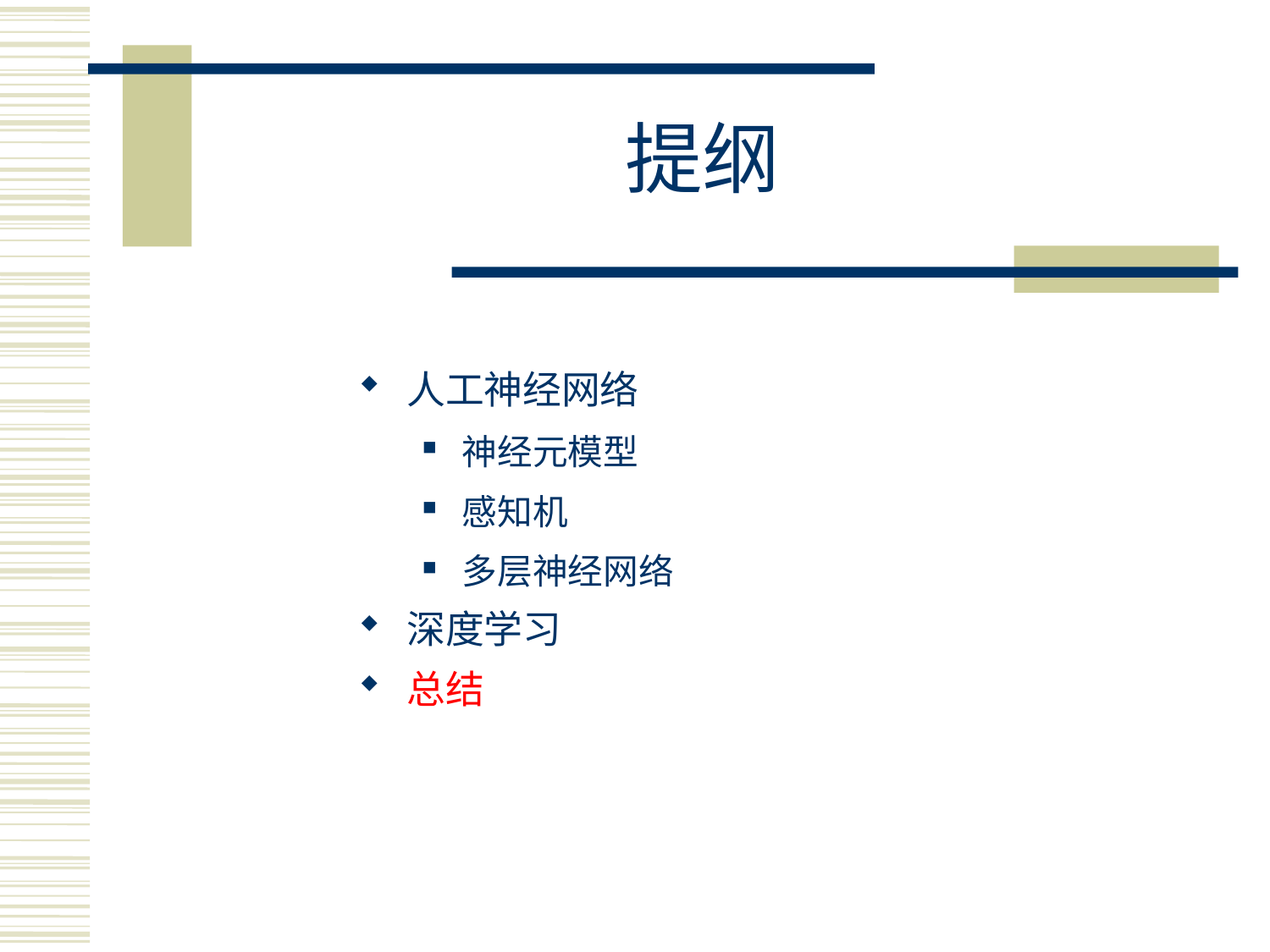

# 提纲
人工神经网络
神经元模型
感知机
多层神经网络
深度学习
总结